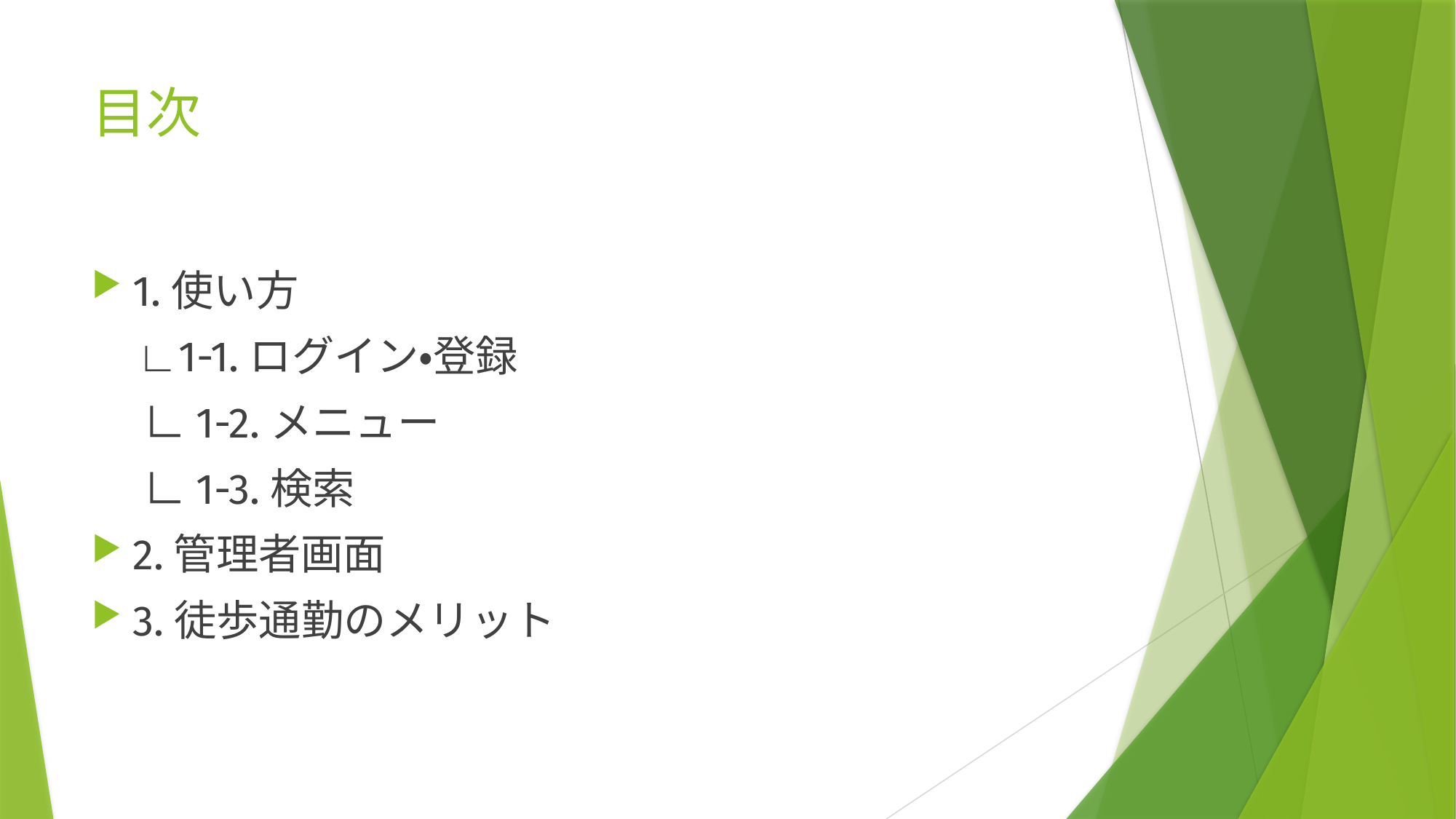

# 目次
1.使い方
    ∟1-1.ログイン・登録
　 ∟1-2.メニュー
　 ∟1-3.検索
2.管理者画面
3.徒歩通勤のメリット